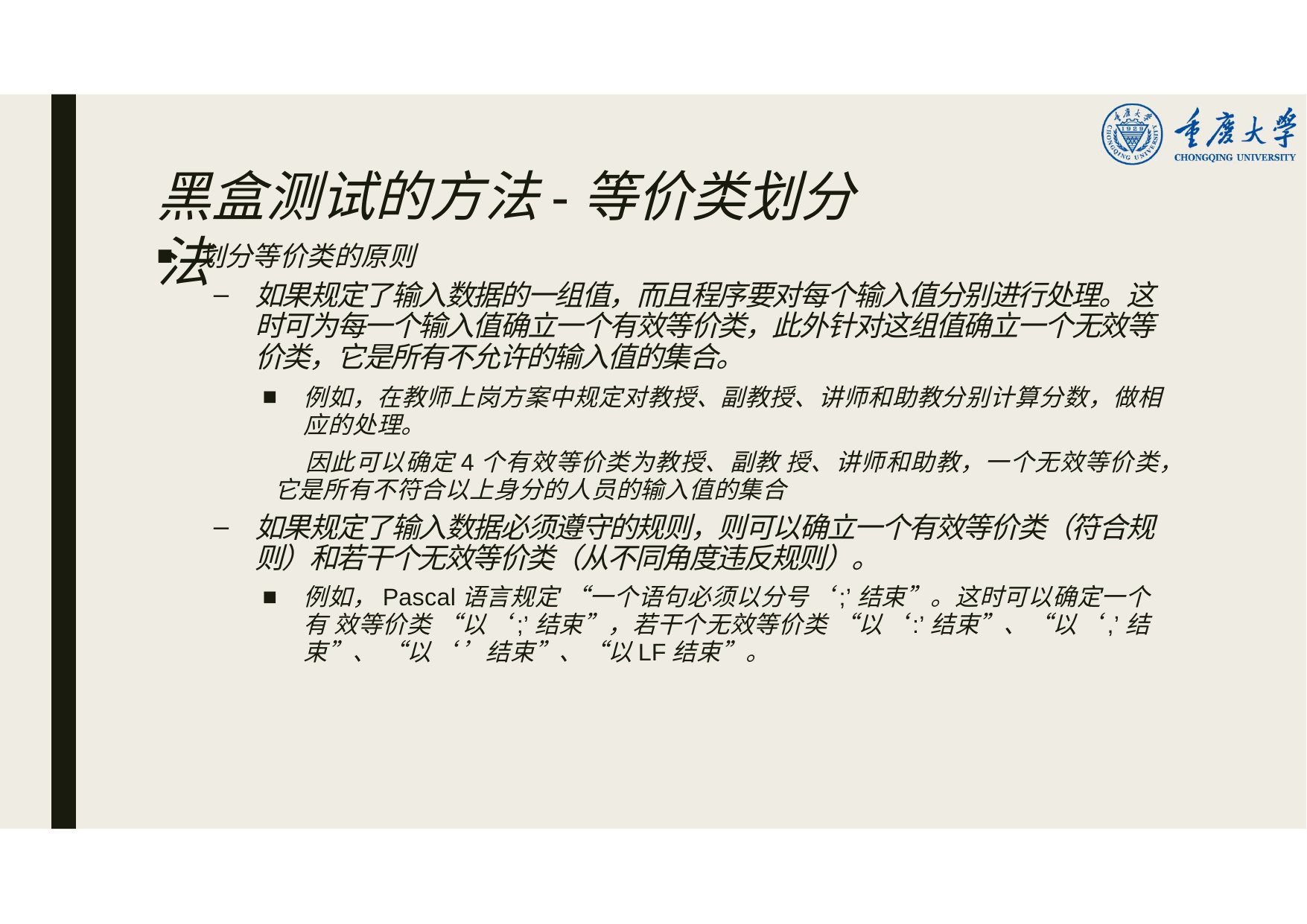

# 黑盒测试的方法-等价类划分法
划分等价类的原则
如果规定了输入数据的一组值，而且程序要对每个输入值分别进行处理。这 时可为每一个输入值确立一个有效等价类，此外针对这组值确立一个无效等 价类，它是所有不允许的输入值的集合。
例如，在教师上岗方案中规定对教授、副教授、讲师和助教分别计算分数，做相 应的处理。
因此可以确定4个有效等价类为教授、副教授、讲师和助教，一个无效等价类，  它是所有不符合以上身分的人员的输入值的集合
如果规定了输入数据必须遵守的规则，则可以确立一个有效等价类（符合规 则）和若干个无效等价类（从不同角度违反规则）。
例如，Pascal语言规定 “一个语句必须以分号‘;’结束”。这时可以确定一个有 效等价类“以‘;’结束”，若干个无效等价类“以‘:’结束”、“以‘,’结束”、 “以‘ ’结束”、“以LF结束”。